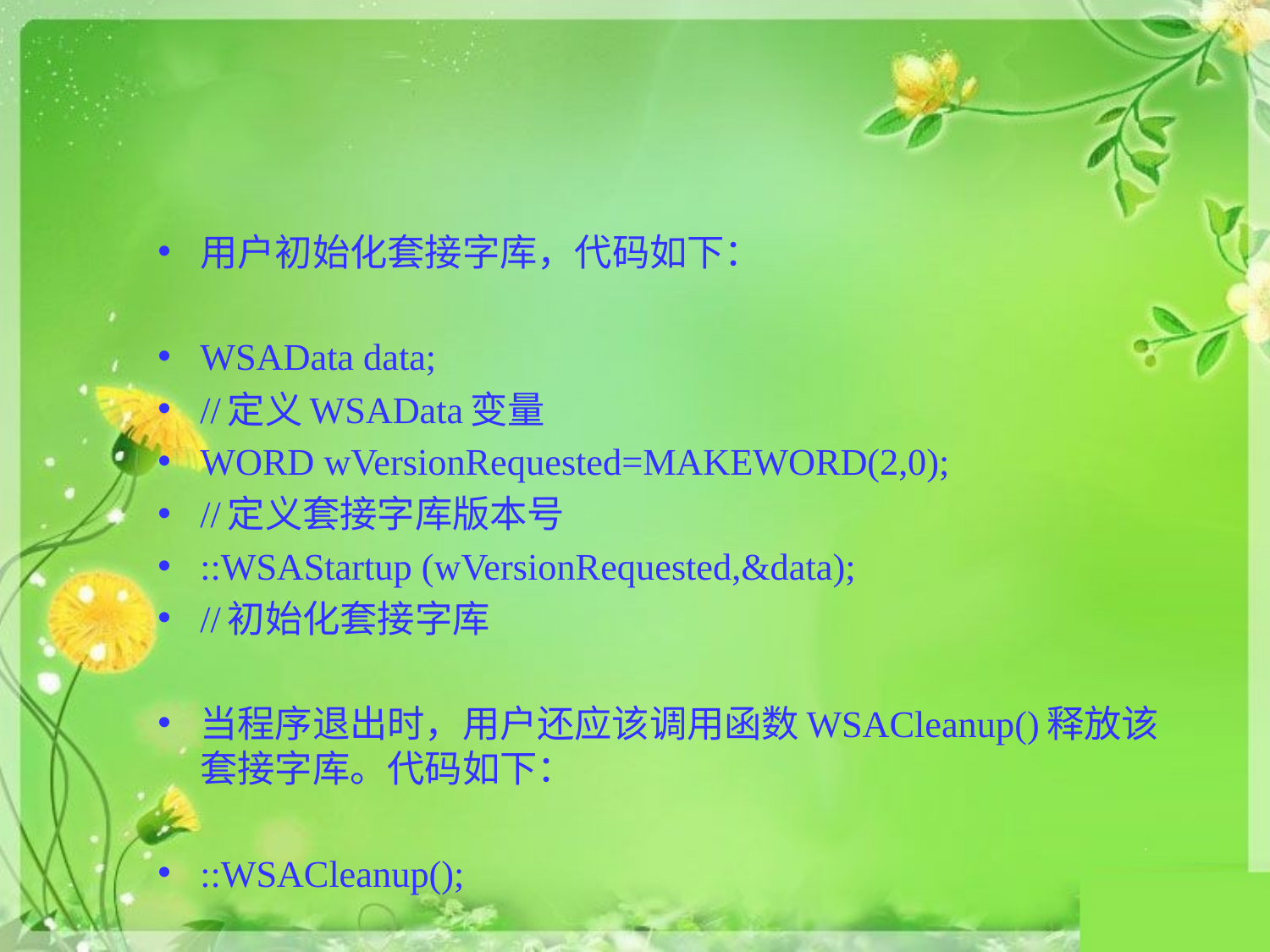

#
用户初始化套接字库，代码如下：

WSAData data;
//定义WSAData变量
WORD wVersionRequested=MAKEWORD(2,0);
//定义套接字库版本号
::WSAStartup (wVersionRequested,&data);
//初始化套接字库

当程序退出时，用户还应该调用函数WSACleanup()释放该套接字库。代码如下：

::WSACleanup();